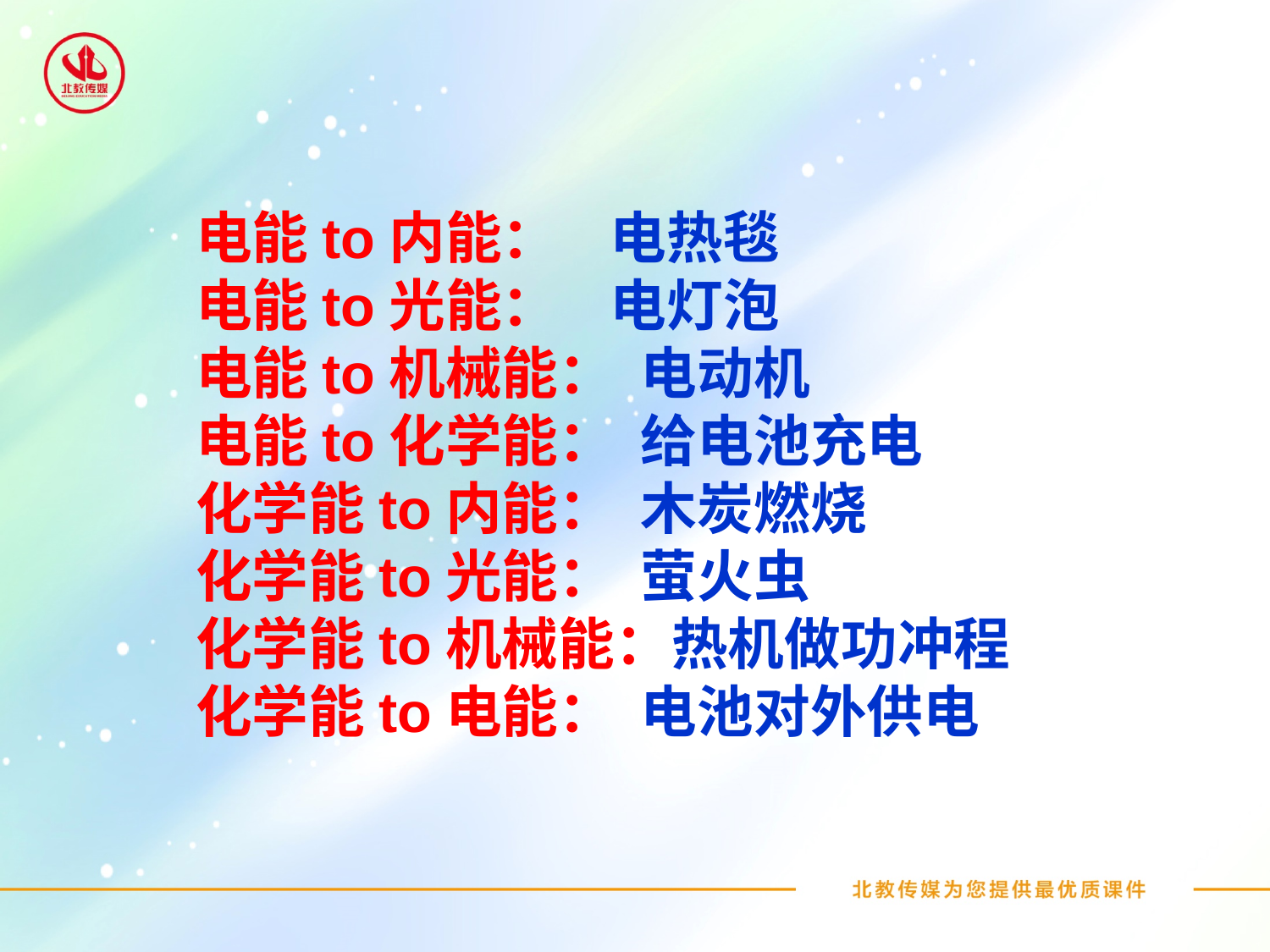

电能to内能：    电热毯
电能to光能：    电灯泡
电能to机械能：  电动机
电能to化学能：  给电池充电
化学能to内能：  木炭燃烧
化学能to光能：  萤火虫
化学能to机械能：热机做功冲程
化学能to电能：  电池对外供电